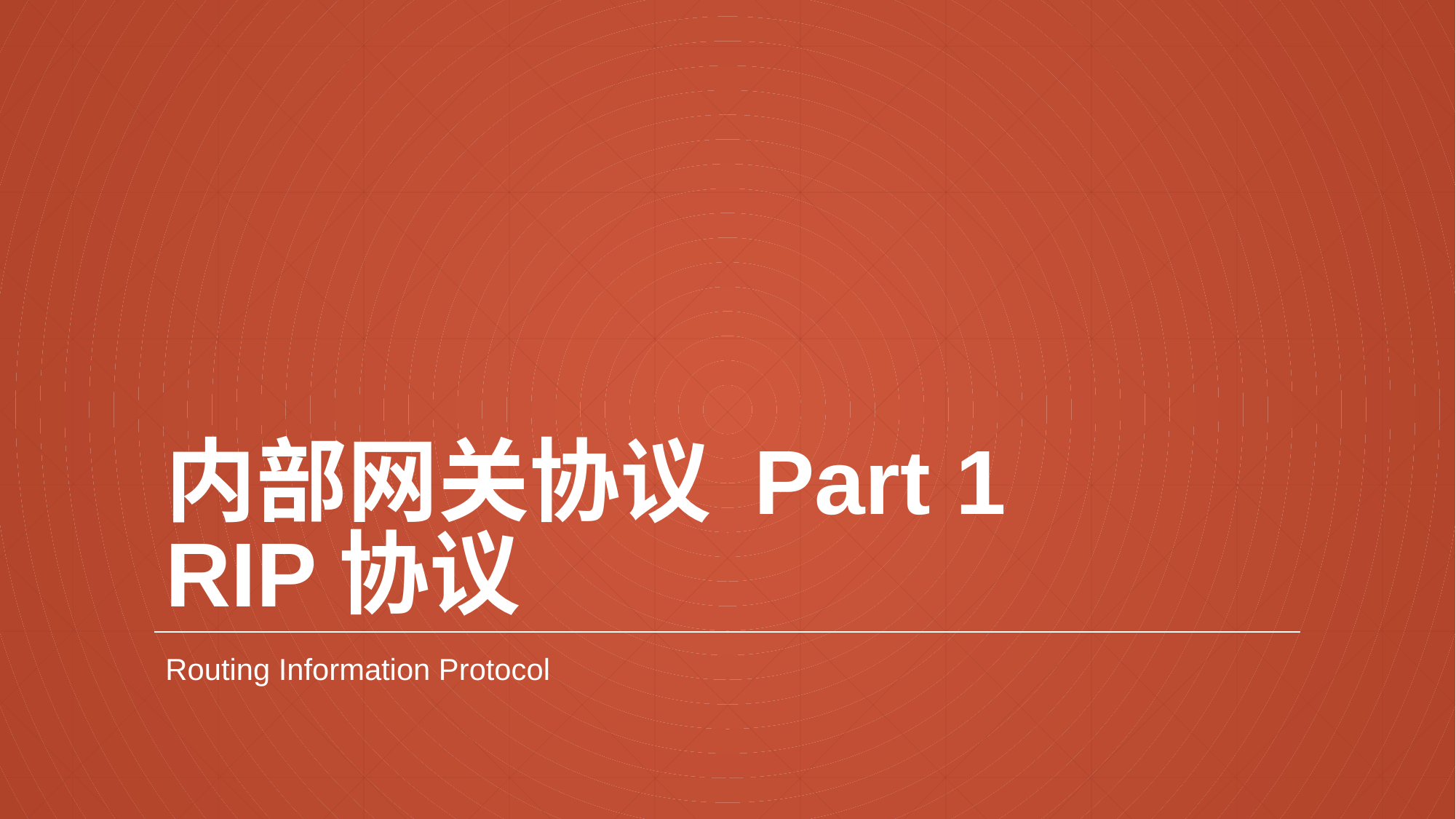

# 内部网关协议 Part 1 RIP协议
Routing Information Protocol